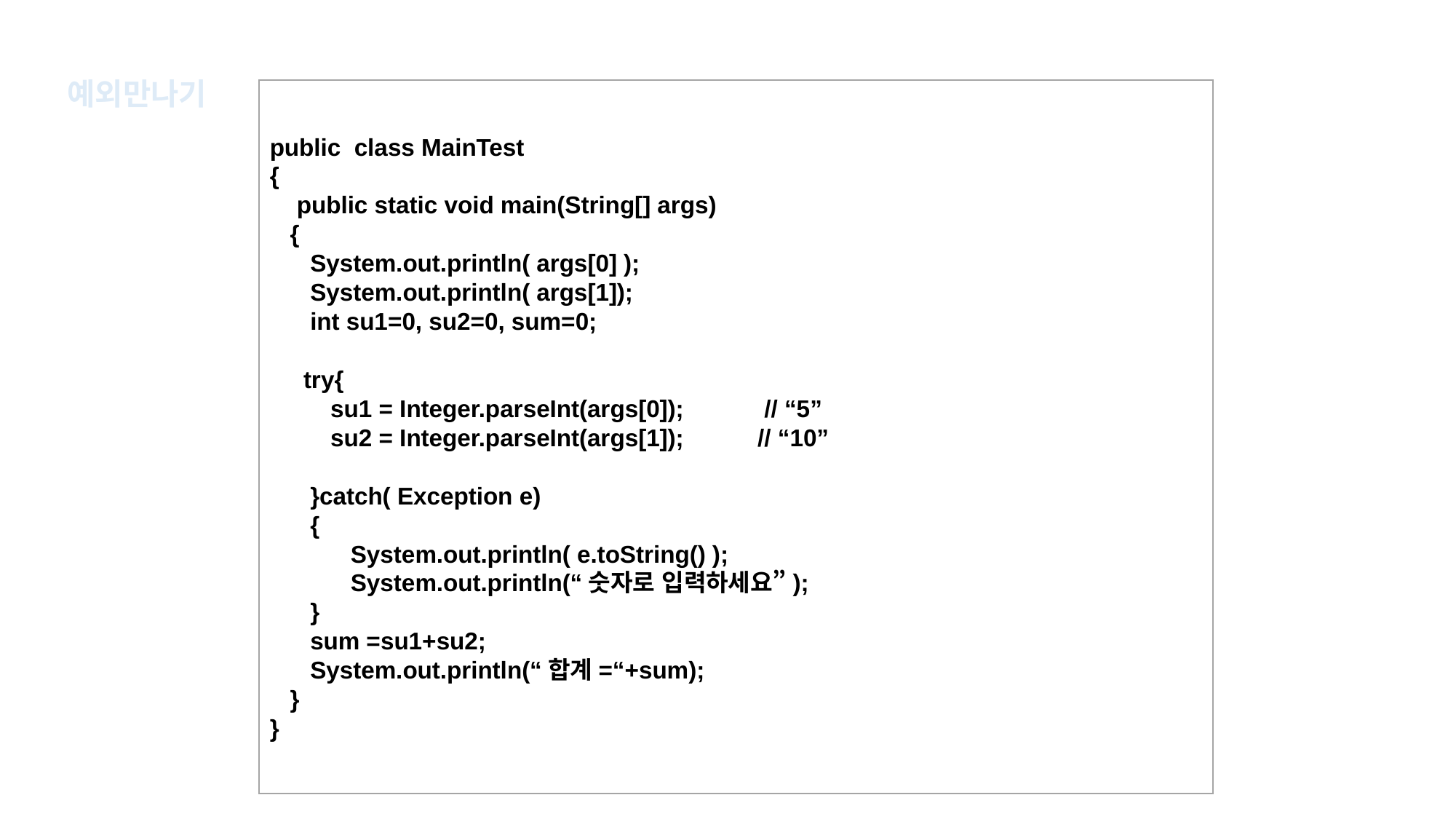

예외만나기
public  class MainTest
{
    public static void main(String[] args)
   {
      System.out.println( args[0] );
      System.out.println( args[1]);
      int su1=0, su2=0, sum=0;

     try{
         su1 = Integer.parseInt(args[0]);            // “5”
         su2 = Integer.parseInt(args[1]);           // “10”

      }catch( Exception e)
      {
            System.out.println( e.toString() );
            System.out.println(“숫자로 입력하세요”);
      }
      sum =su1+su2;
      System.out.println(“합계=“+sum);
   }
}